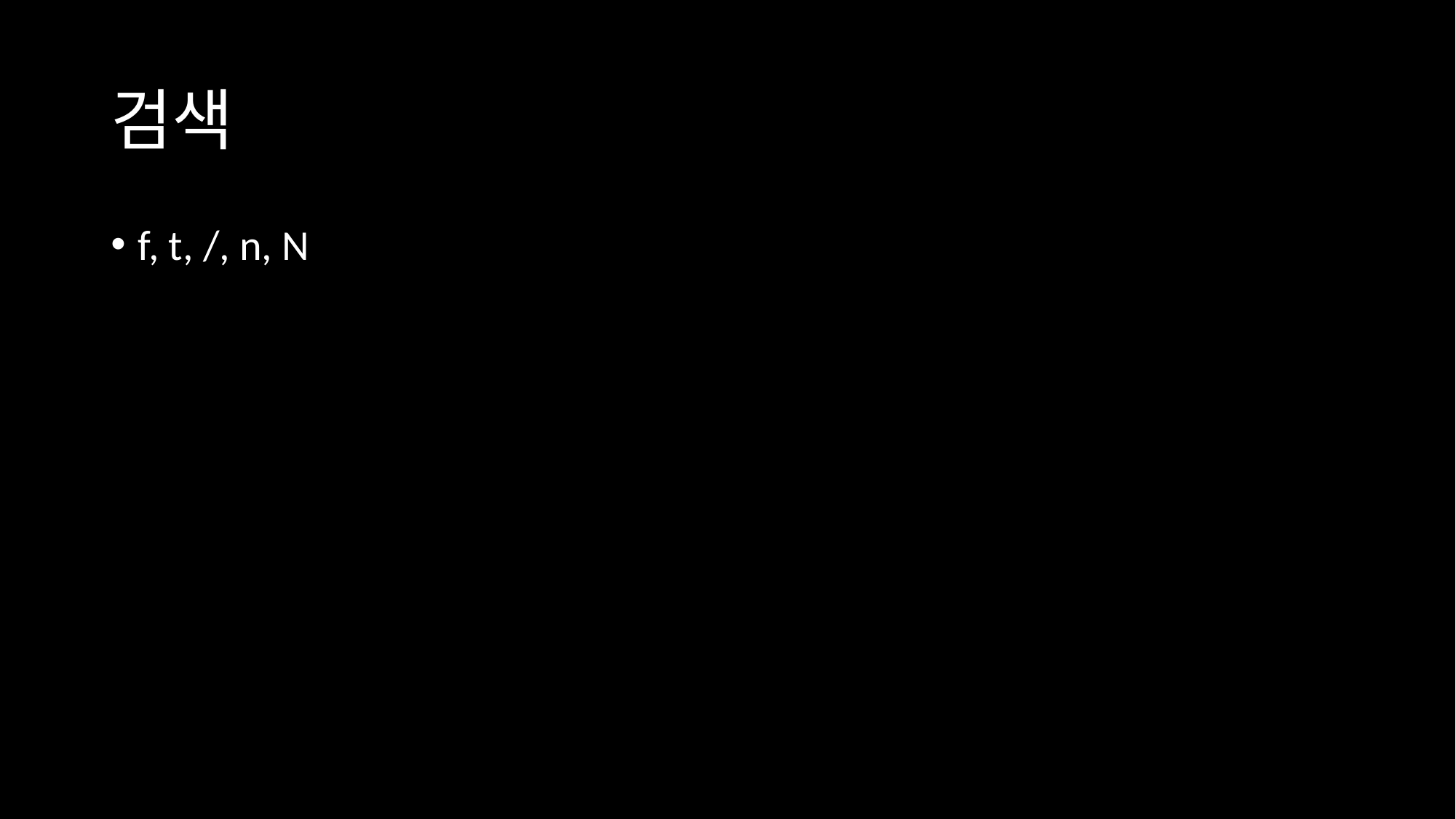

# 검색
f, t, /, n, N